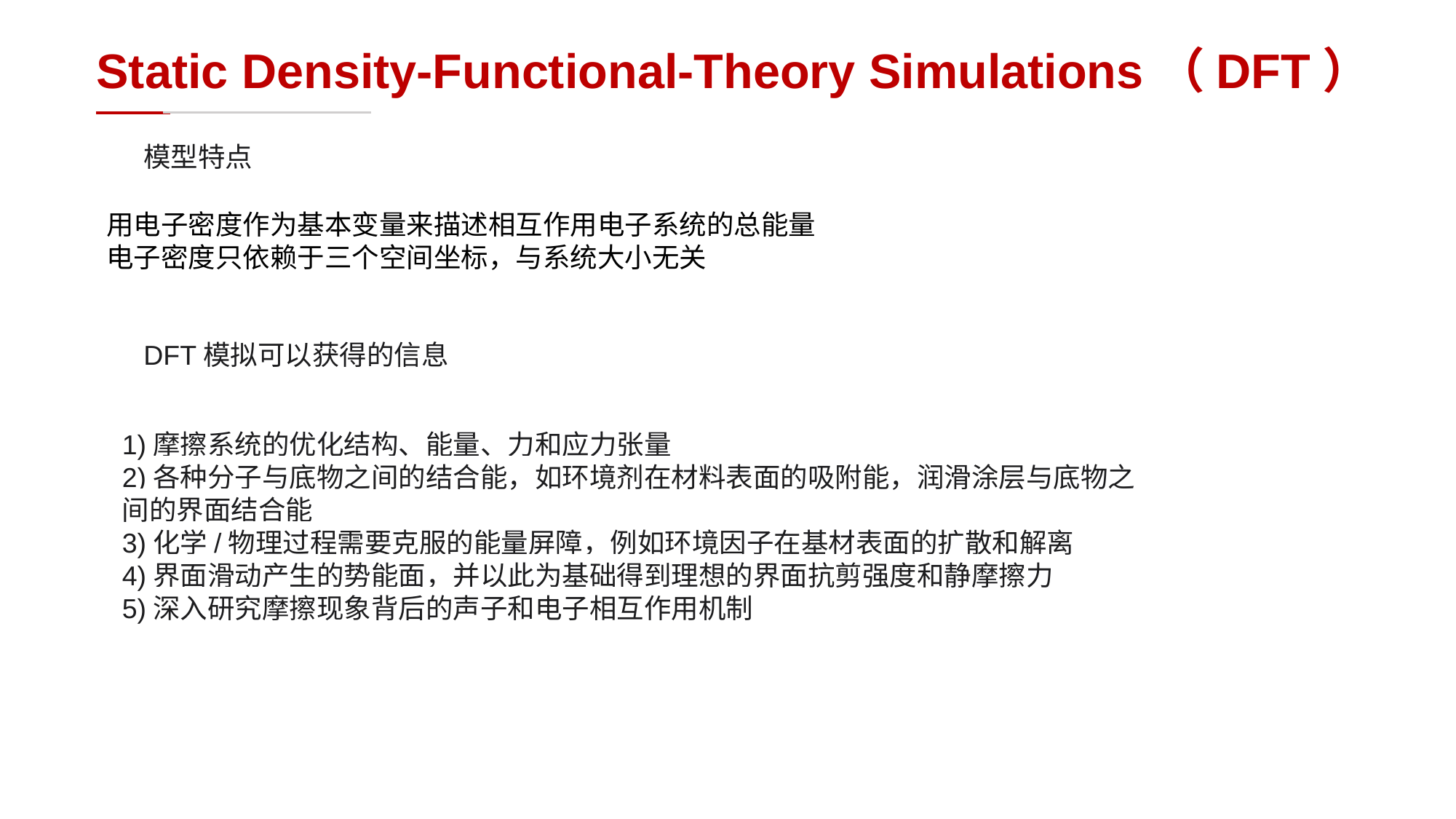

Static Density-Functional-Theory Simulations（DFT）
模型特点
用电子密度作为基本变量来描述相互作用电子系统的总能量
电子密度只依赖于三个空间坐标，与系统大小无关
DFT模拟可以获得的信息
1)摩擦系统的优化结构、能量、力和应力张量
2)各种分子与底物之间的结合能，如环境剂在材料表面的吸附能，润滑涂层与底物之间的界面结合能
3)化学/物理过程需要克服的能量屏障，例如环境因子在基材表面的扩散和解离
4)界面滑动产生的势能面，并以此为基础得到理想的界面抗剪强度和静摩擦力
5)深入研究摩擦现象背后的声子和电子相互作用机制